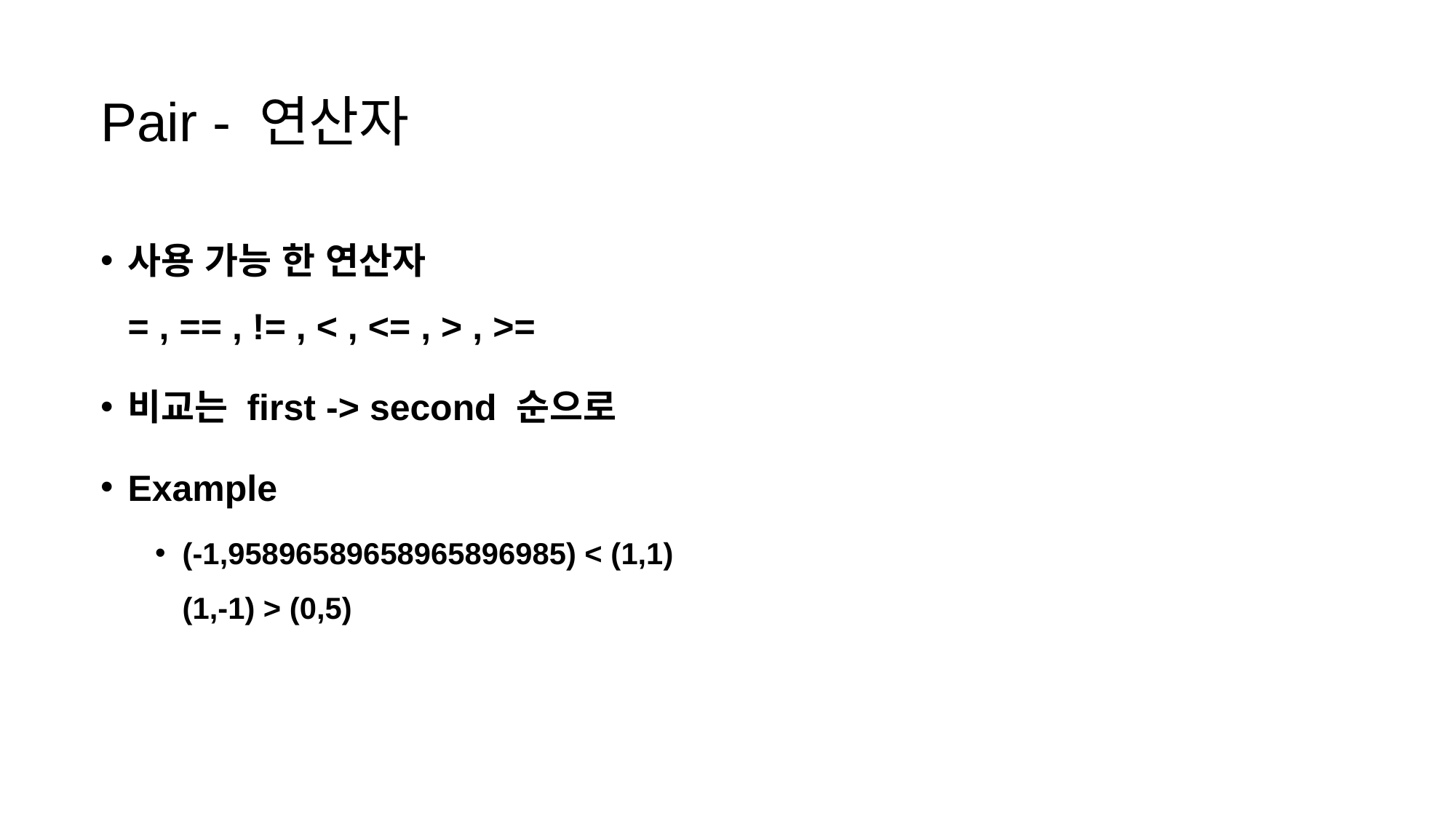

# Pair - 연산자
사용 가능 한 연산자
= , == , != , < , <= , > , >=
비교는 first -> second 순으로
Example
(-1,95896589658965896985) < (1,1)
(1,-1) > (0,5)